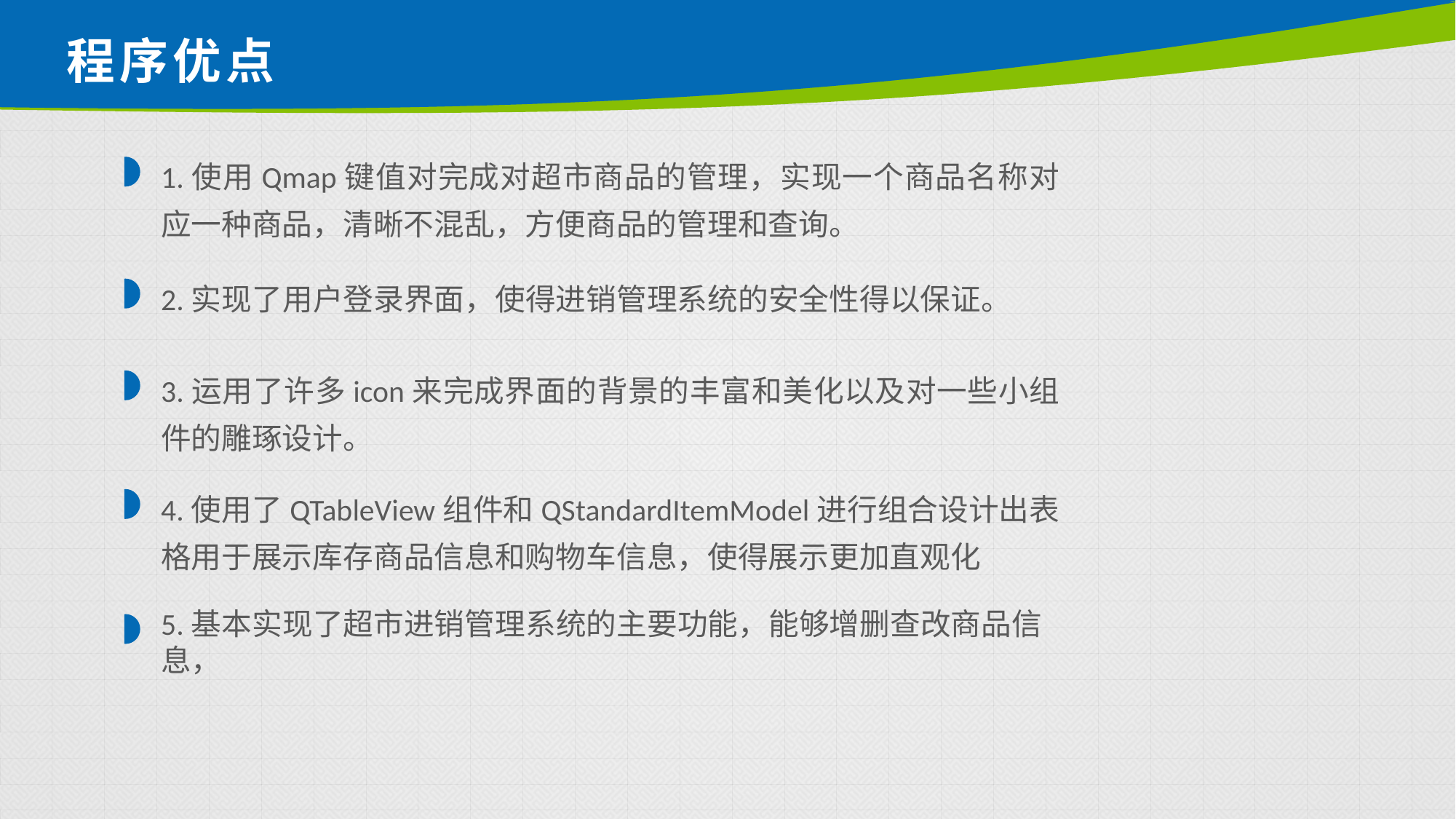

# 程序优点
1.使用Qmap键值对完成对超市商品的管理，实现一个商品名称对应一种商品，清晰不混乱，方便商品的管理和查询。

2.实现了用户登录界面，使得进销管理系统的安全性得以保证。

3.运用了许多icon来完成界面的背景的丰富和美化以及对一些小组件的雕琢设计。

4.使用了QTableView组件和QStandardItemModel进行组合设计出表格用于展示库存商品信息和购物车信息，使得展示更加直观化

5.基本实现了超市进销管理系统的主要功能，能够增删查改商品信息，